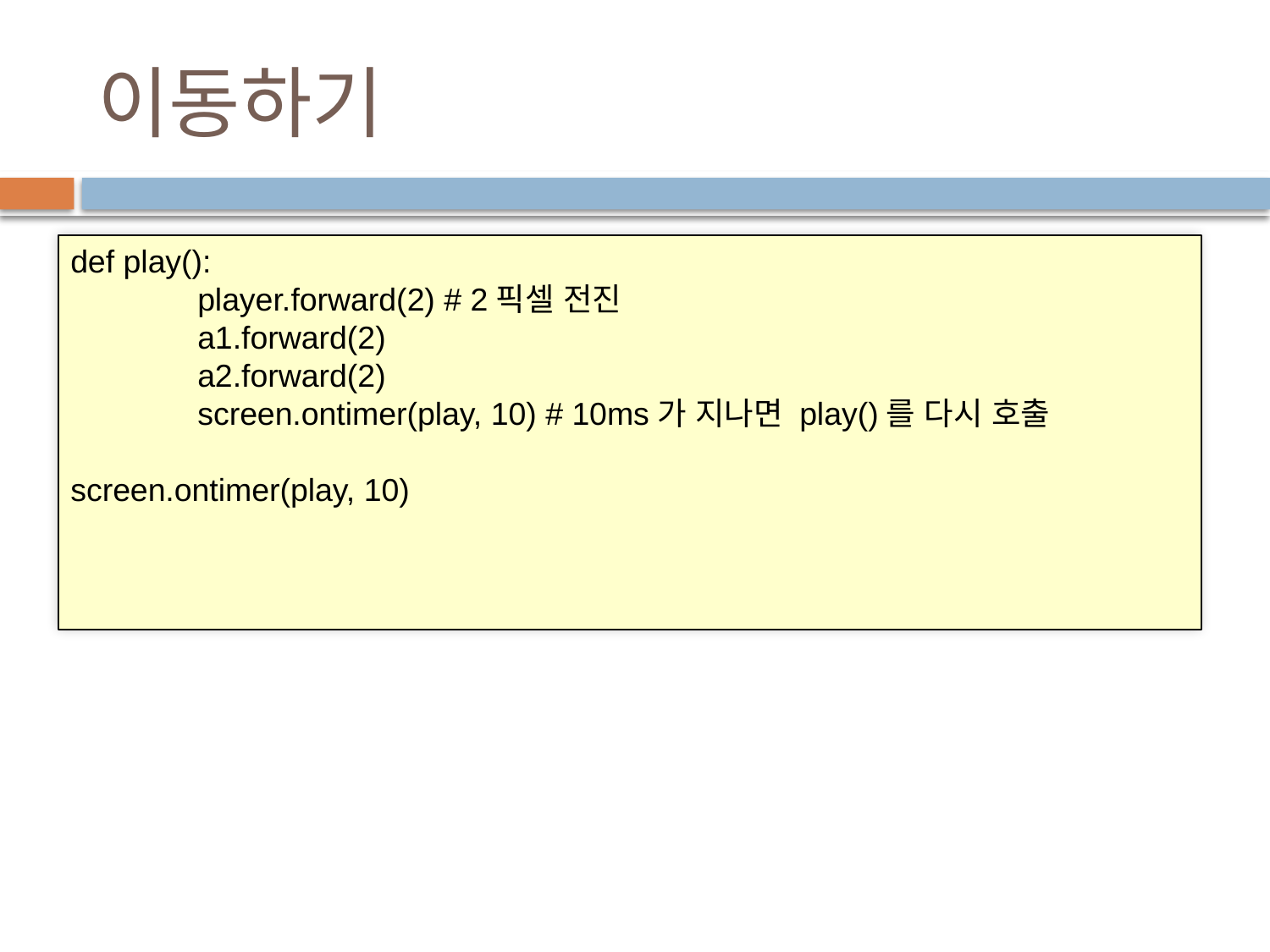

# 이동하기
def play():
	player.forward(2) # 2픽셀 전진
	a1.forward(2)
	a2.forward(2)
	screen.ontimer(play, 10) # 10ms가 지나면 play()를 다시 호출

screen.ontimer(play, 10)